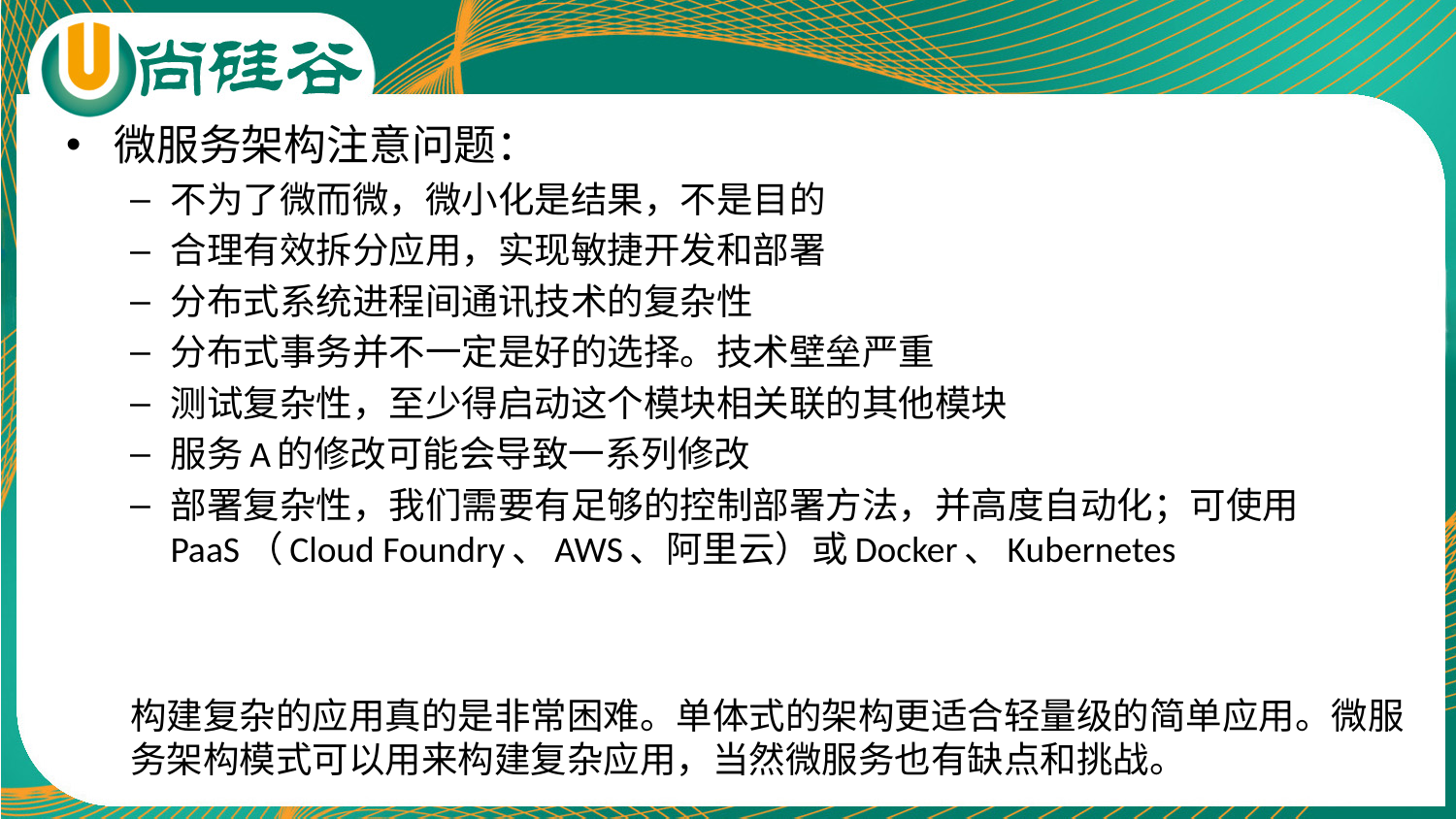

微服务架构注意问题：
不为了微而微，微小化是结果，不是目的
合理有效拆分应用，实现敏捷开发和部署
分布式系统进程间通讯技术的复杂性
分布式事务并不一定是好的选择。技术壁垒严重
测试复杂性，至少得启动这个模块相关联的其他模块
服务A的修改可能会导致一系列修改
部署复杂性，我们需要有足够的控制部署方法，并高度自动化；可使用PaaS（Cloud Foundry、AWS、阿里云）或Docker、Kubernetes

	构建复杂的应用真的是非常困难。单体式的架构更适合轻量级的简单应用。微服务架构模式可以用来构建复杂应用，当然微服务也有缺点和挑战。